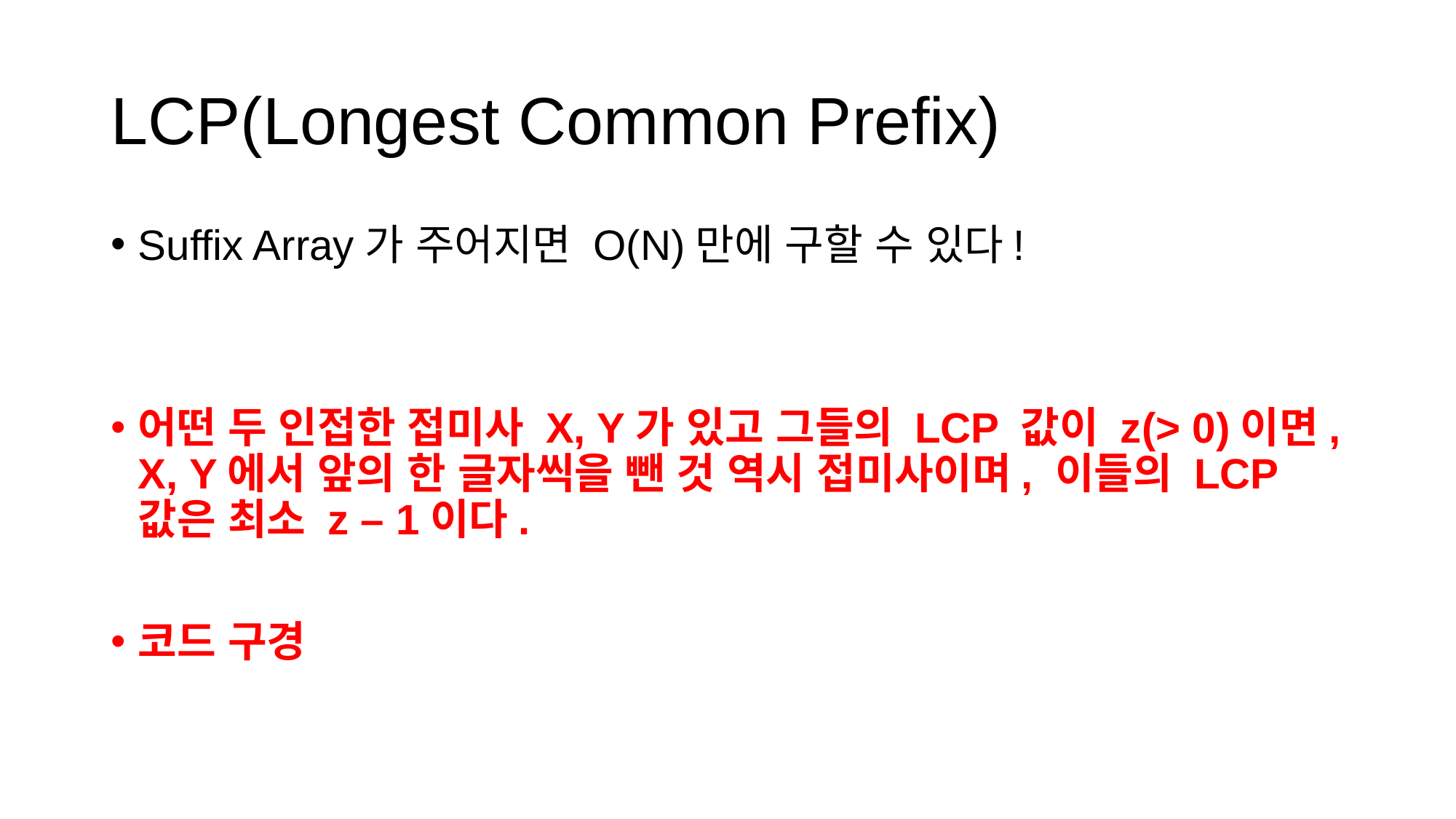

# LCP(Longest Common Prefix)
Suffix Array가 주어지면 O(N)만에 구할 수 있다!

어떤 두 인접한 접미사 X, Y가 있고 그들의 LCP 값이 z(> 0)이면, X, Y에서 앞의 한 글자씩을 뺀 것 역시 접미사이며, 이들의 LCP 값은 최소 z – 1이다.

코드 구경